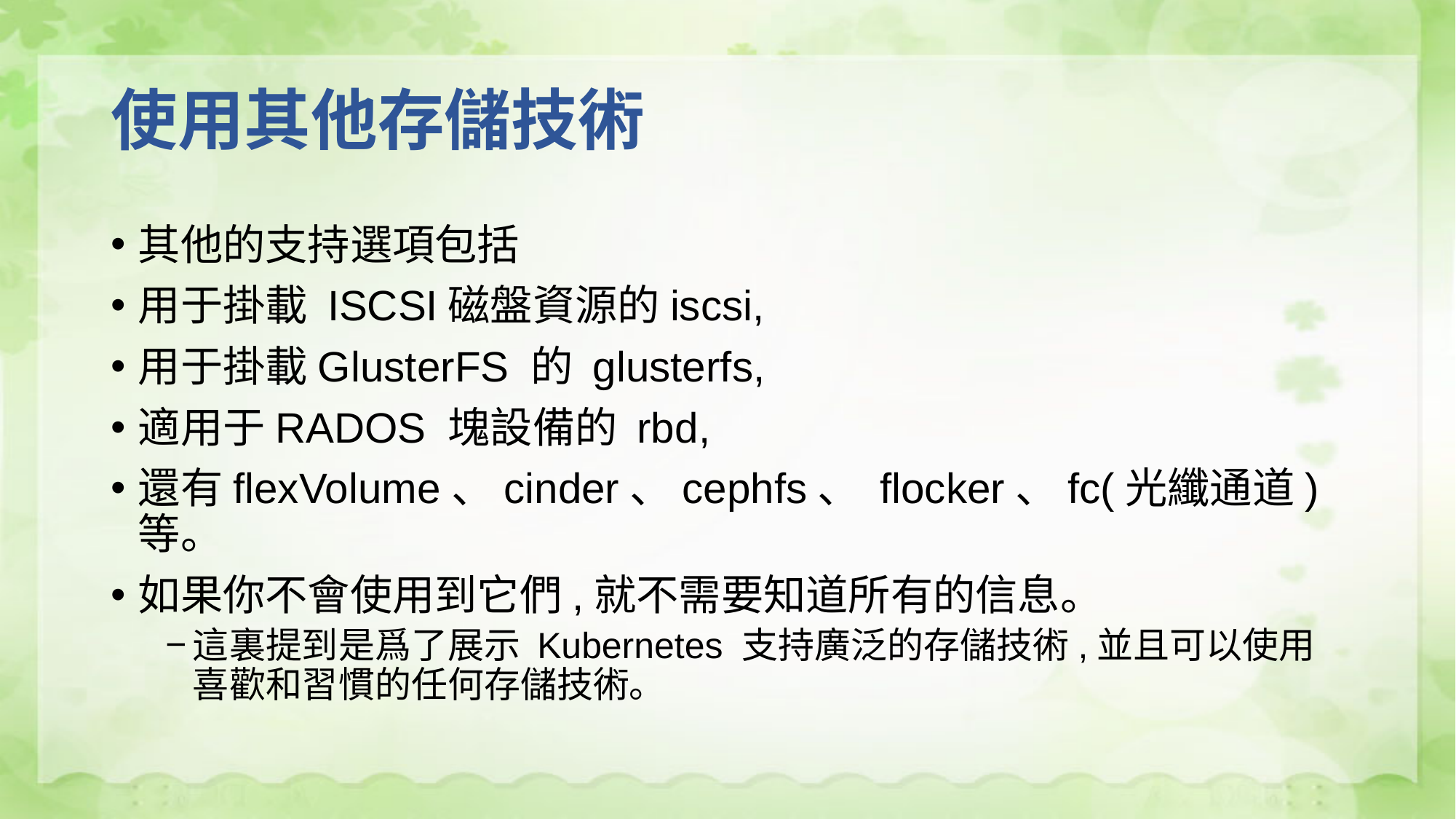

# 使用其他存儲技術
其他的支持選項包括
用于掛載 ISCSI磁盤資源的iscsi,
用于掛載GlusterFS 的 glusterfs,
適用于RADOS 塊設備的 rbd,
還有flexVolume、cinder、cephfs、 flocker、fc(光纖通道)等。
如果你不會使用到它們,就不需要知道所有的信息。
這裏提到是爲了展示 Kubernetes 支持廣泛的存儲技術,並且可以使用喜歡和習慣的任何存儲技術。